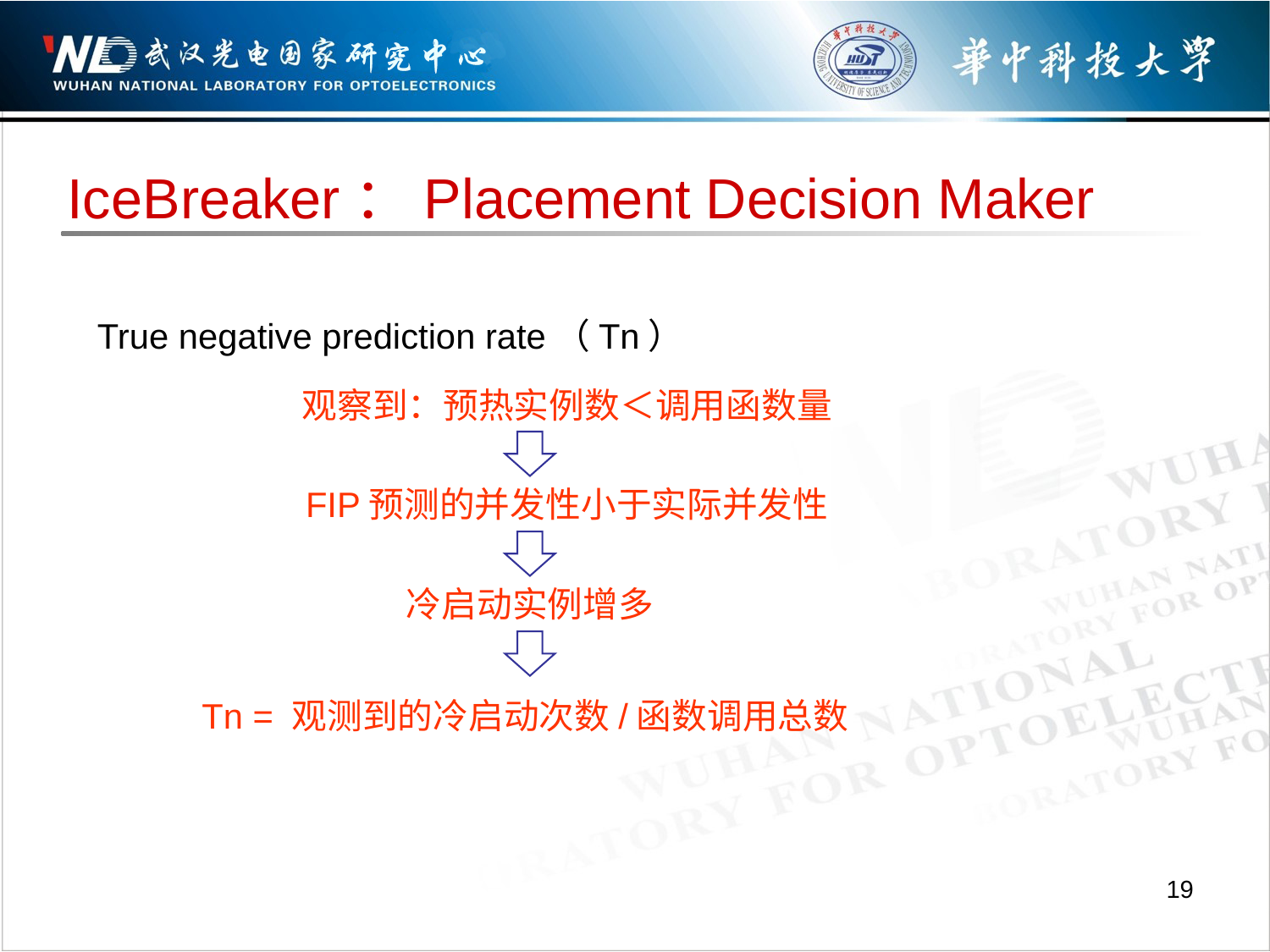

IceBreaker：Placement Decision Maker
True negative prediction rate（Tn）
观察到：预热实例数＜调用函数量

FIP预测的并发性小于实际并发性

冷启动实例增多

Tn = 观测到的冷启动次数/函数调用总数
19